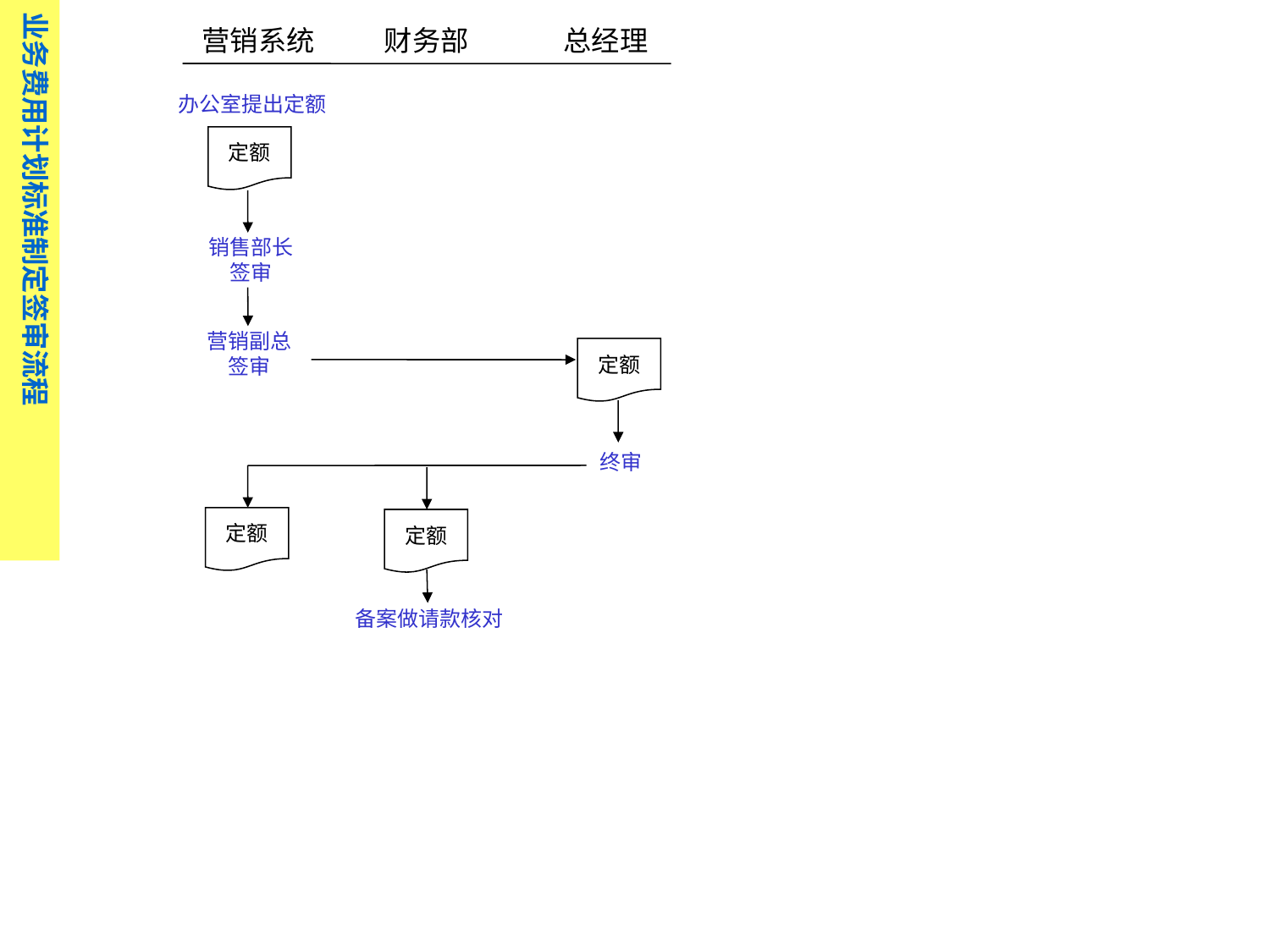

业务费用计划标准制定签审流程

营销系统           财务部               总经理

办公室提出定额
定额

销售部长签审

营销副总签审
定额

终审

定额
定额

备案做请款核对
70